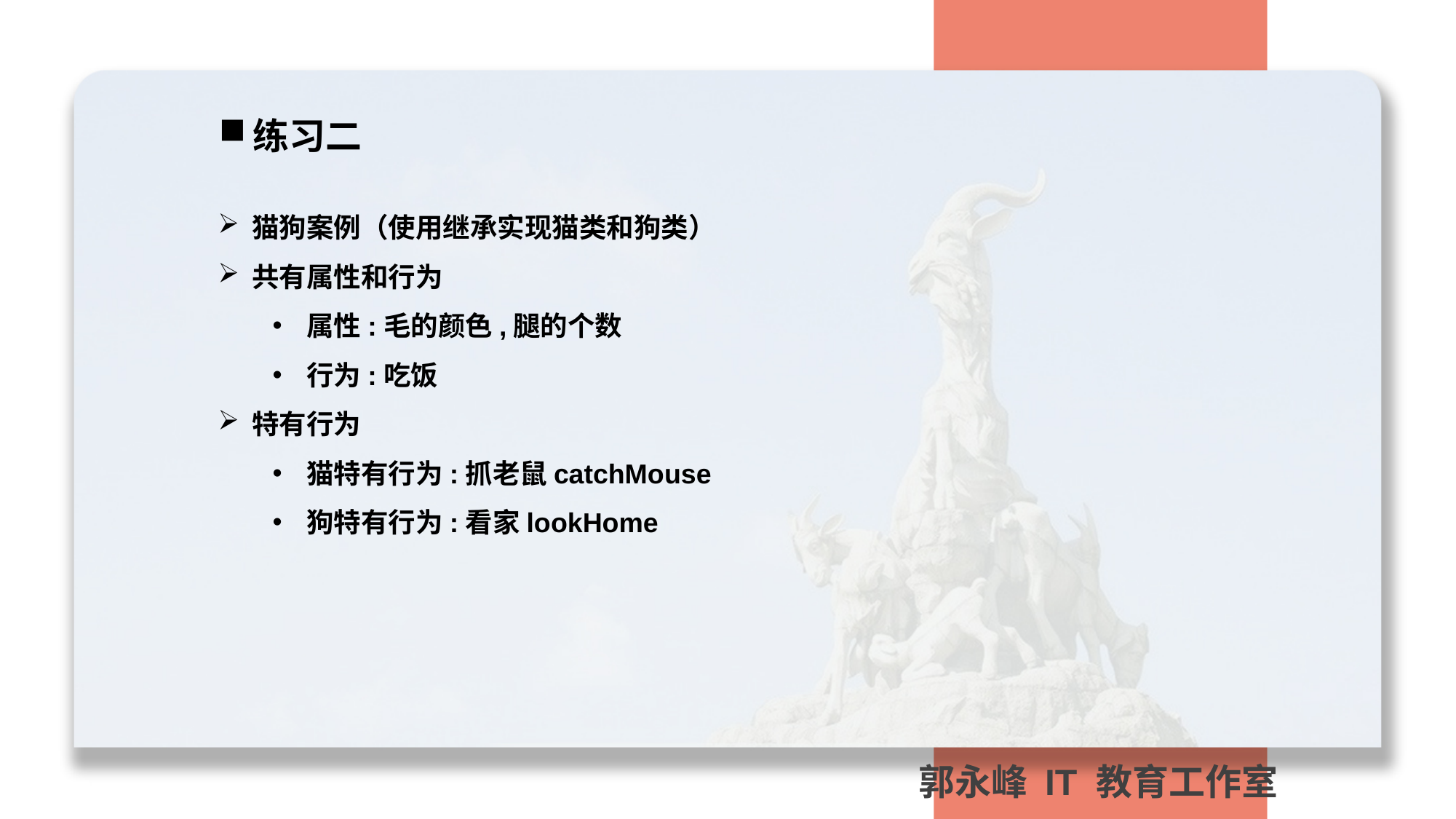

练习二
猫狗案例（使用继承实现猫类和狗类）
共有属性和行为
属性:毛的颜色,腿的个数
行为:吃饭
特有行为
猫特有行为:抓老鼠catchMouse
狗特有行为:看家lookHome